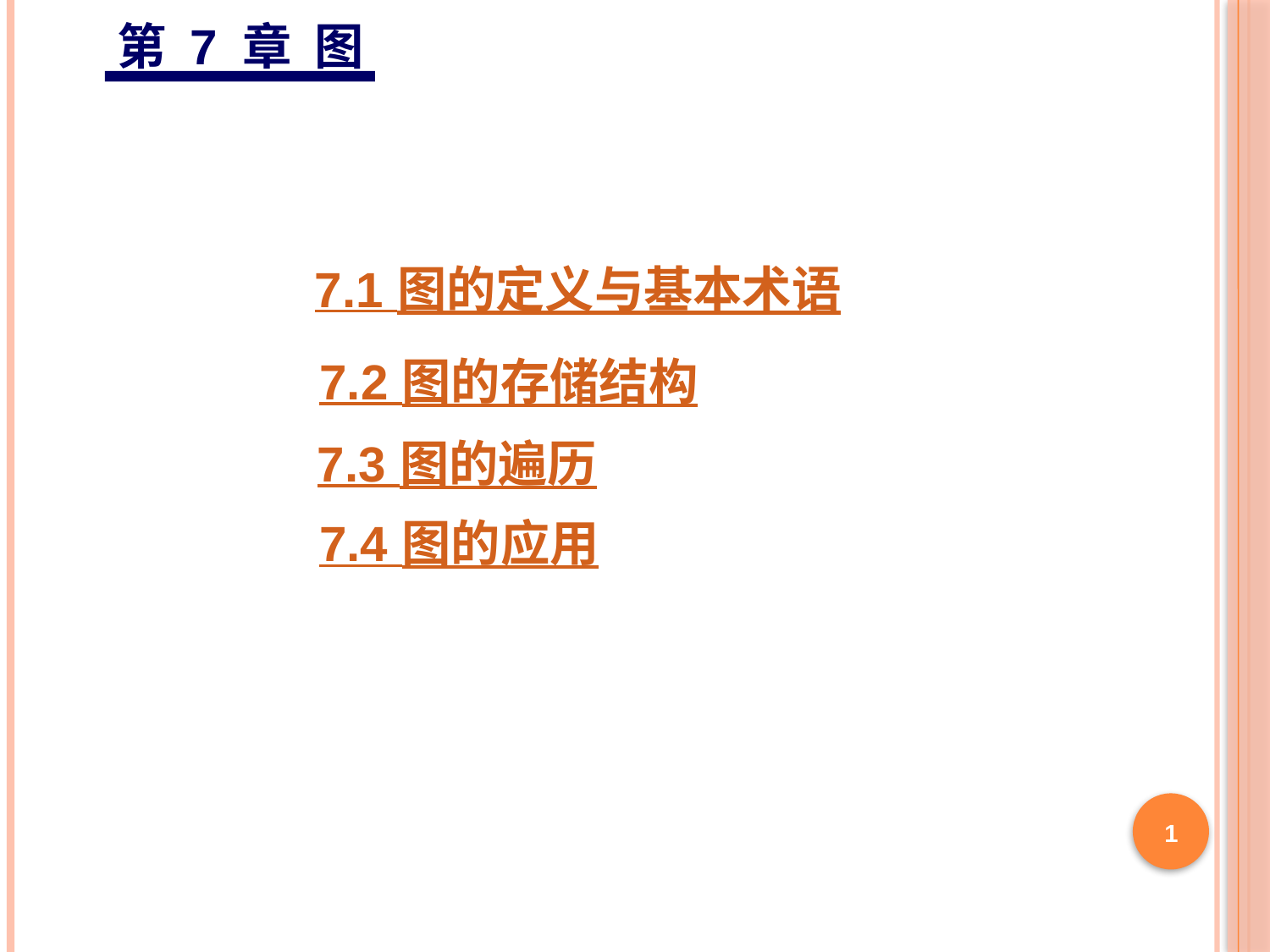

第 7 章  图

7.1 图的定义与基本术语
7.2 图的存储结构
7.3 图的遍历
7.4 图的应用
1